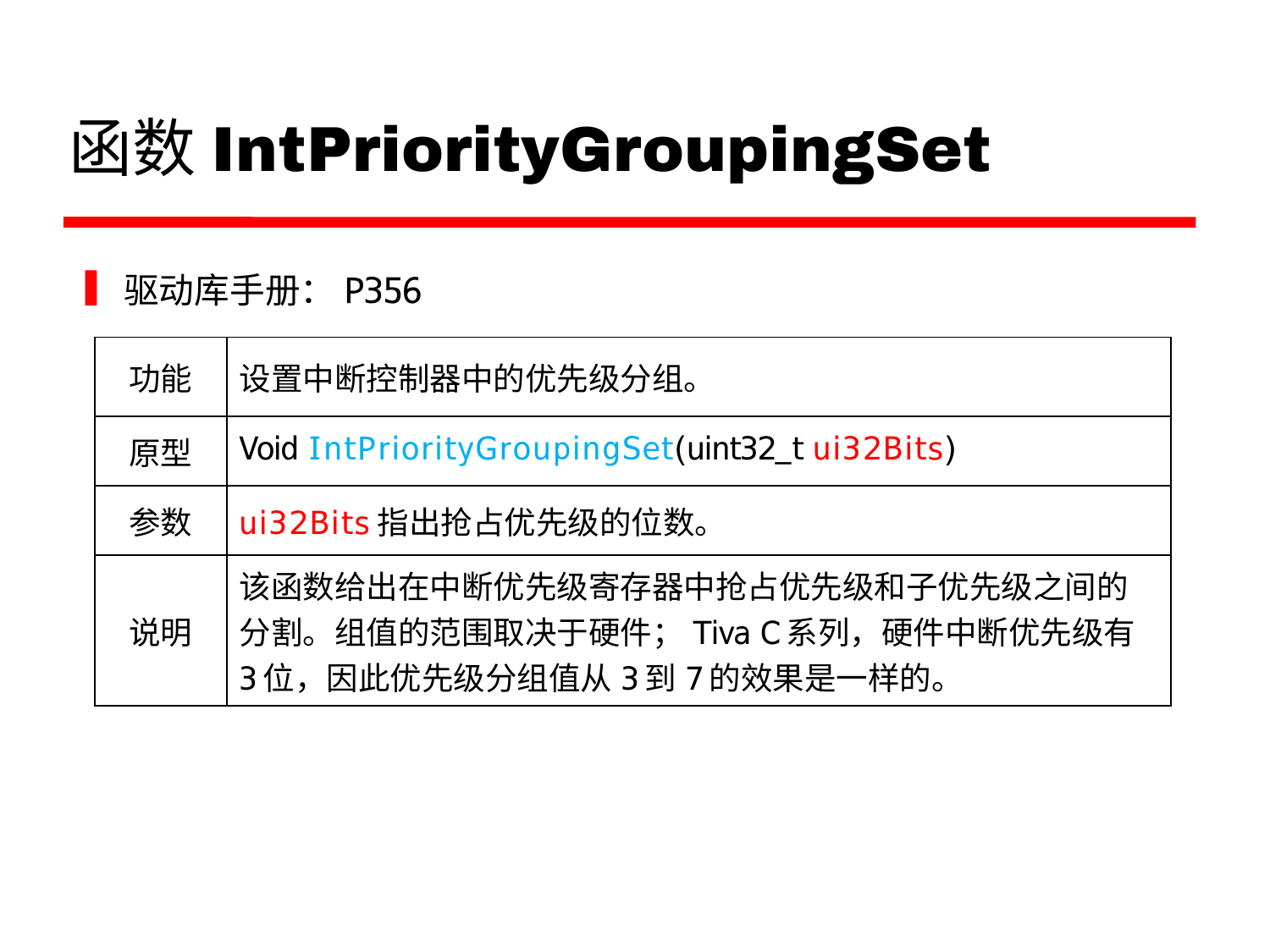

# 函数IntPriorityGroupingSet
驱动库手册：P356
| 功能 | 设置中断控制器中的优先级分组。 |
| --- | --- |
| 原型 | Void IntPriorityGroupingSet(uint32\_t ui32Bits) |
| 参数 | ui32Bits指出抢占优先级的位数。 |
| 说明 | 该函数给出在中断优先级寄存器中抢占优先级和子优先级之间的分割。组值的范围取决于硬件；Tiva C系列，硬件中断优先级有3位，因此优先级分组值从3到7的效果是一样的。 |